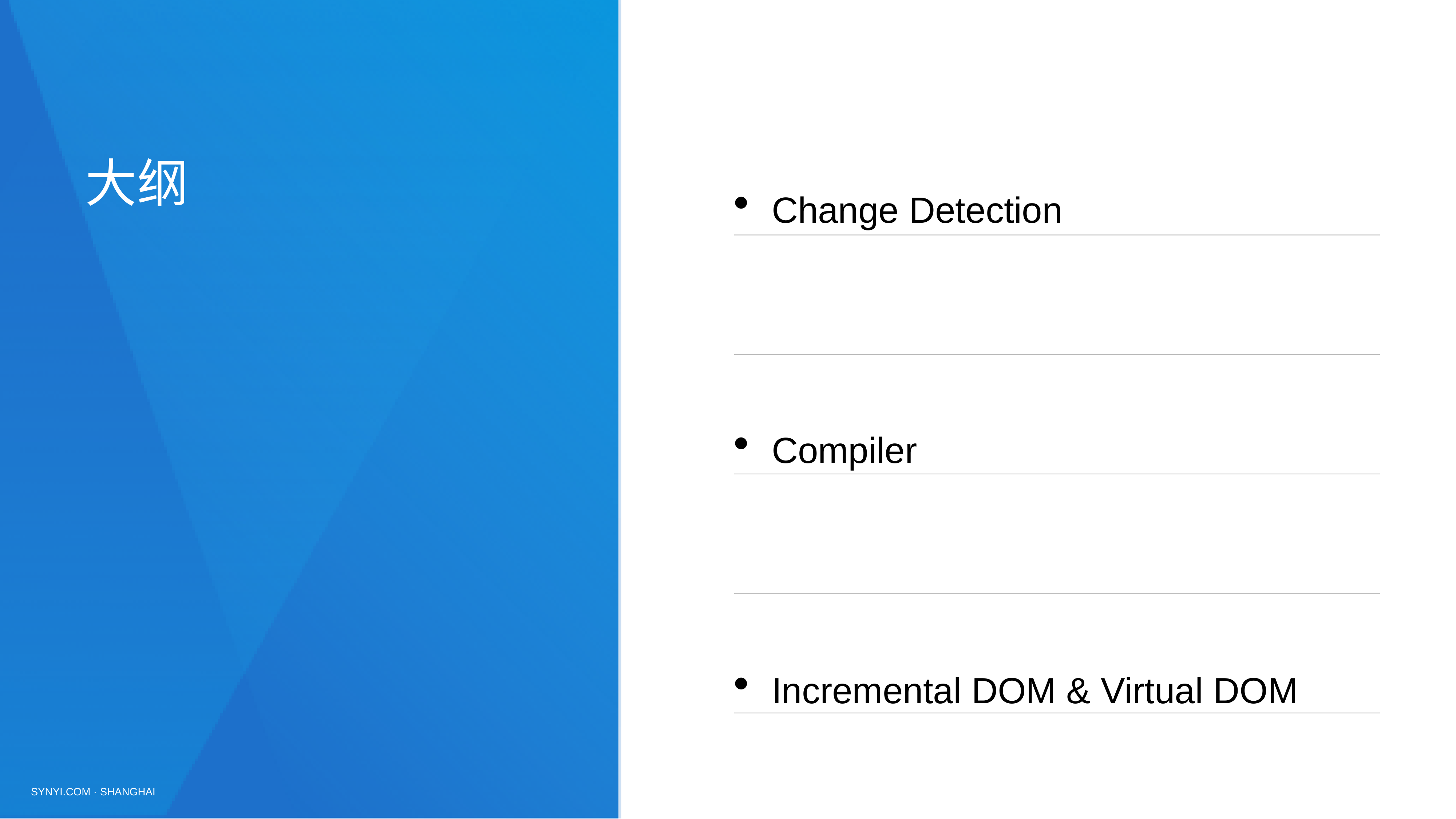

# 大纲
Change Detection
Compiler
Incremental DOM & Virtual DOM